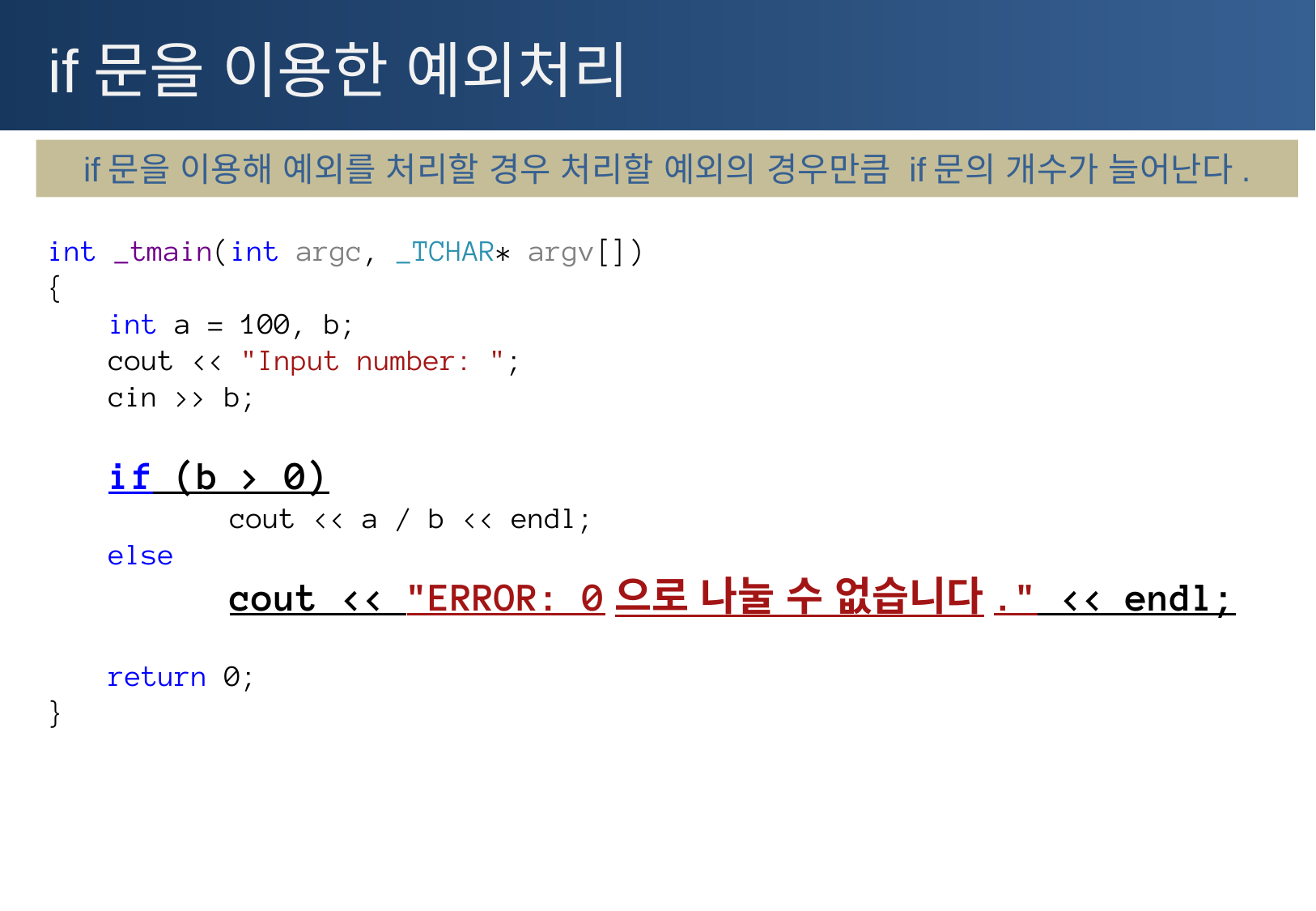

# if문을 이용한 예외처리
if문을 이용해 예외를 처리할 경우 처리할 예외의 경우만큼 if문의 개수가 늘어난다.
int _tmain(int argc, _TCHAR* argv[])
{
int a = 100, b;
cout << "Input number: ";
cin >> b;

if (b > 0)
	cout << a / b << endl;
else
	cout << "ERROR: 0으로 나눌 수 없습니다." << endl;

return 0;
}